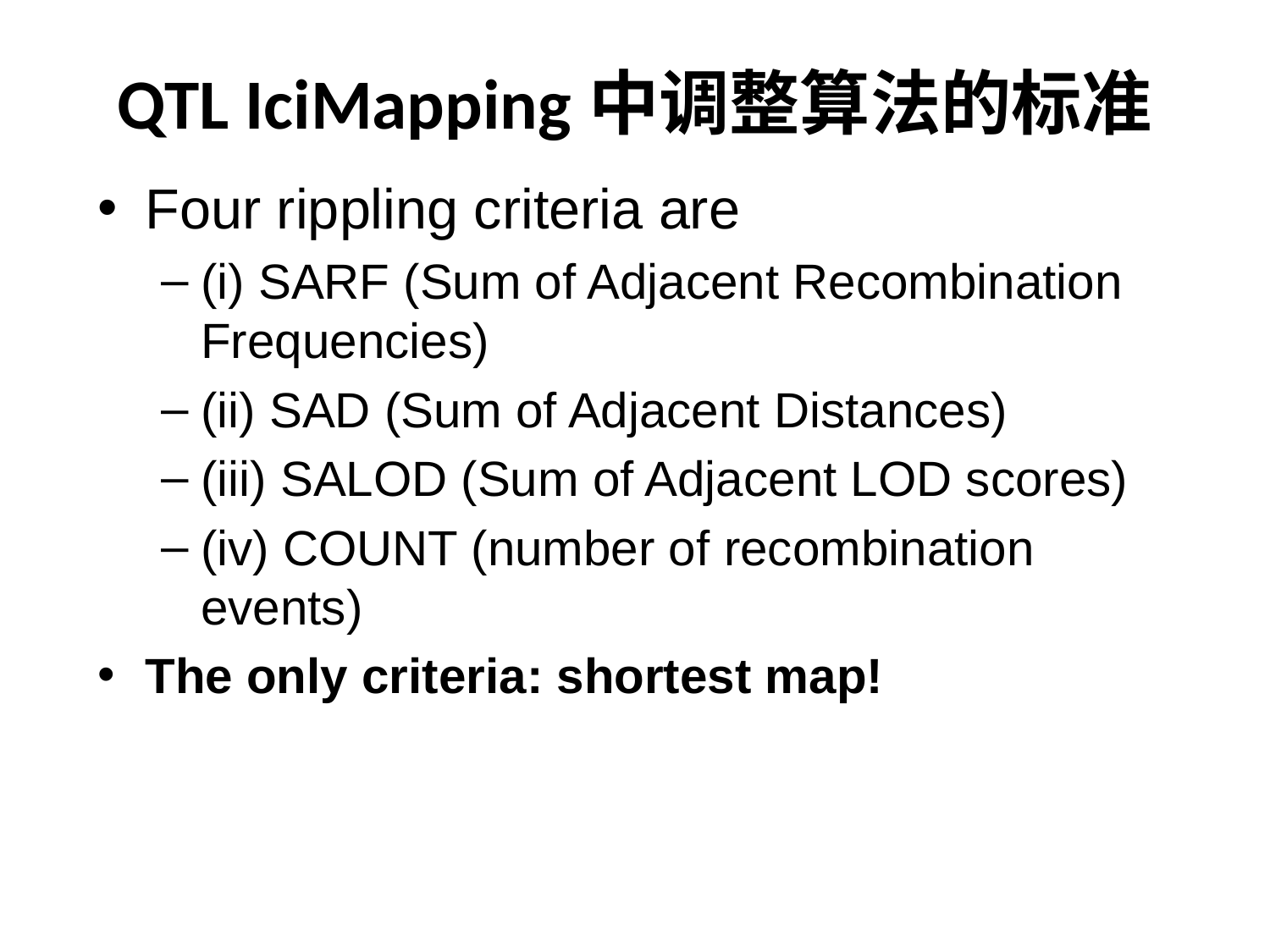

# QTL IciMapping中调整算法的标准
Four rippling criteria are
(i) SARF (Sum of Adjacent Recombination Frequencies)
(ii) SAD (Sum of Adjacent Distances)
(iii) SALOD (Sum of Adjacent LOD scores)
(iv) COUNT (number of recombination events)
The only criteria: shortest map!